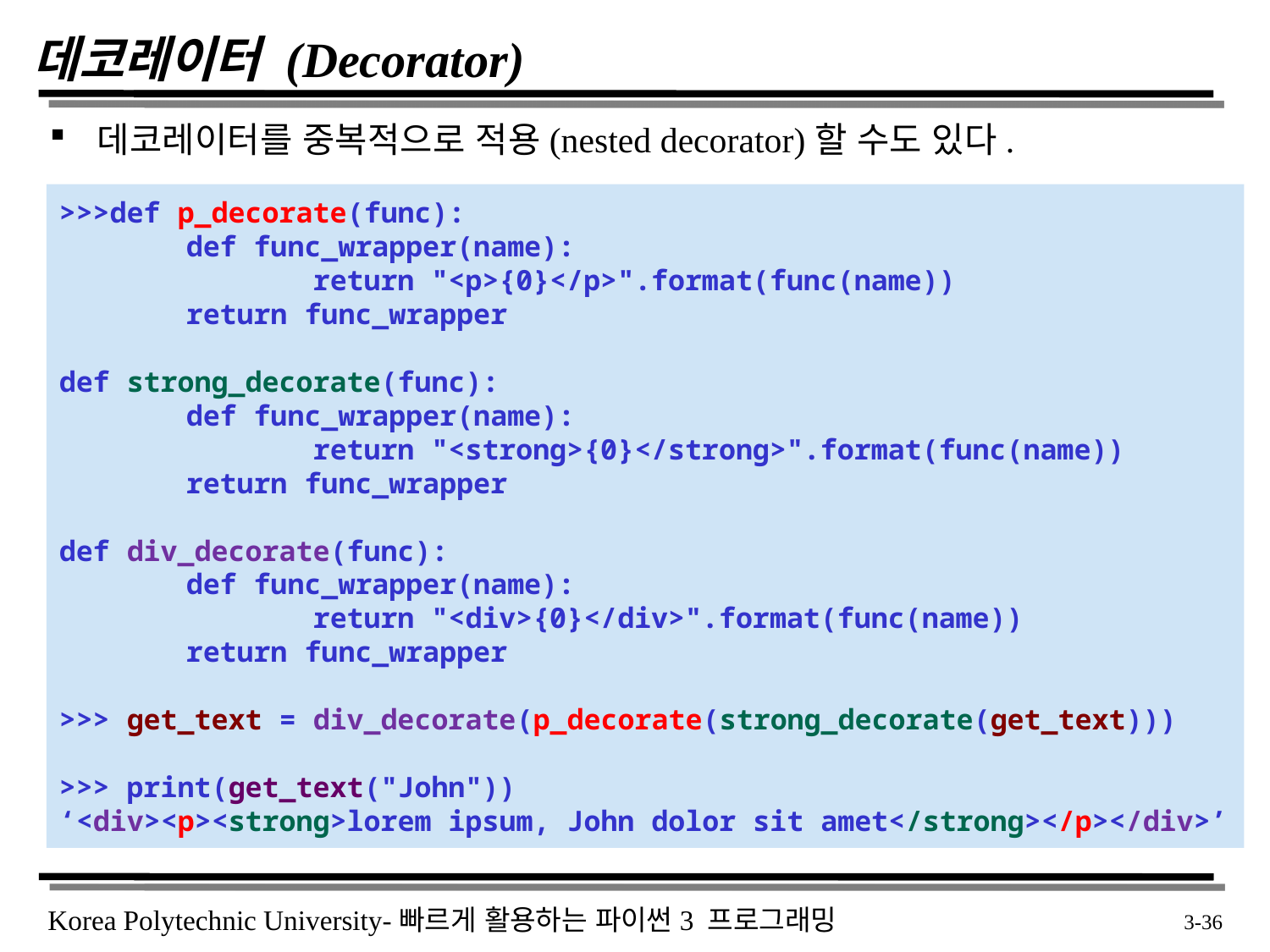

# 데코레이터 (Decorator)
데코레이터를 중복적으로 적용(nested decorator)할 수도 있다.

>>>def p_decorate(func):
	def func_wrapper(name):
		return "<p>{0}</p>".format(func(name))
	return func_wrapper

def strong_decorate(func):
	def func_wrapper(name):
		return "<strong>{0}</strong>".format(func(name))
	return func_wrapper

def div_decorate(func):
	def func_wrapper(name):
		return "<div>{0}</div>".format(func(name))
	return func_wrapper

>>> get_text = div_decorate(p_decorate(strong_decorate(get_text)))

>>> print(get_text("John"))
‘<div><p><strong>lorem ipsum, John dolor sit amet</strong></p></div>’
 3-36